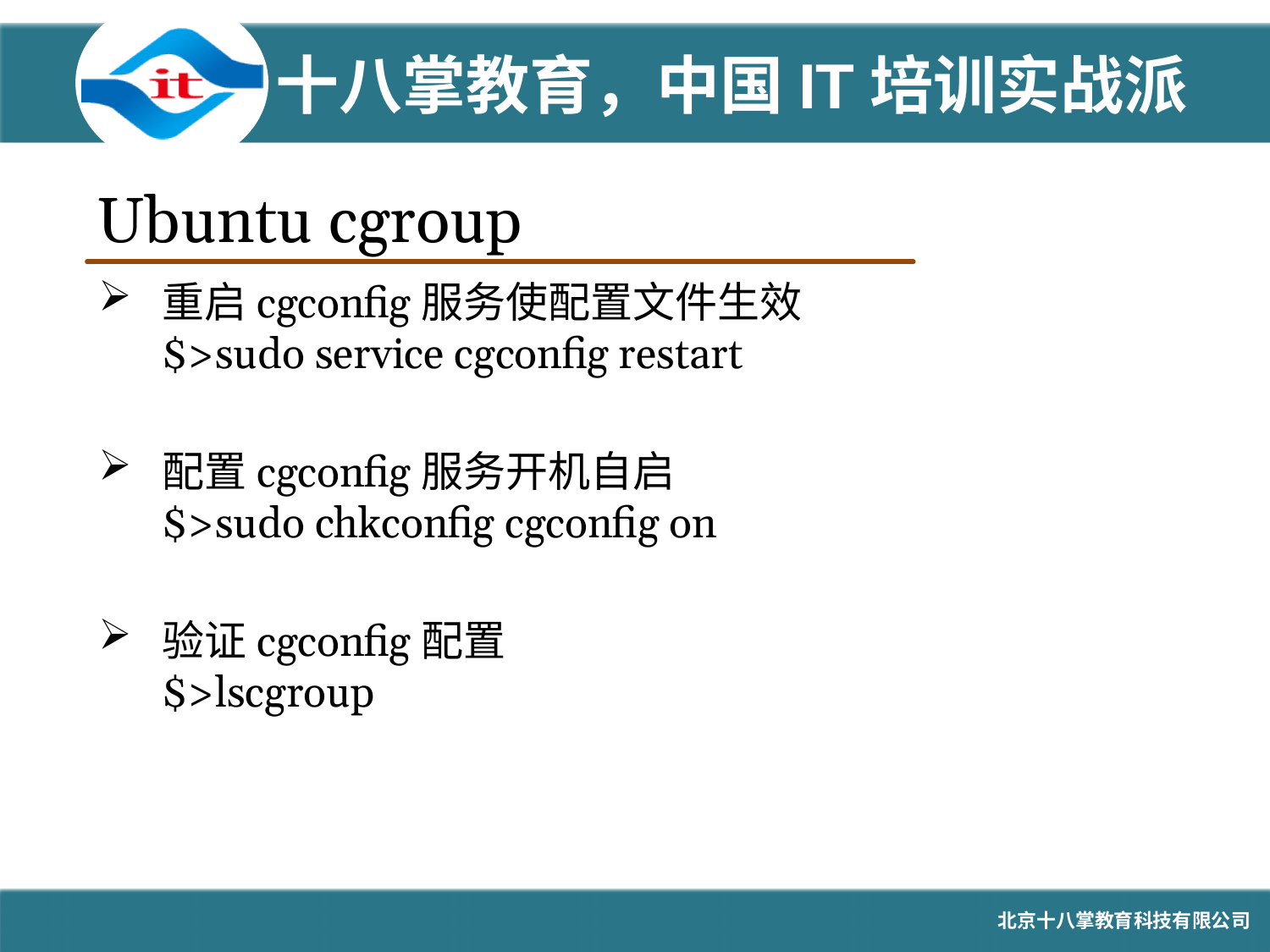

# Ubuntu cgroup
重启cgconfig服务使配置文件生效
$>sudo service cgconfig restart

配置cgconfig服务开机自启
$>sudo chkconfig cgconfig on

验证cgconfig配置
$>lscgroup